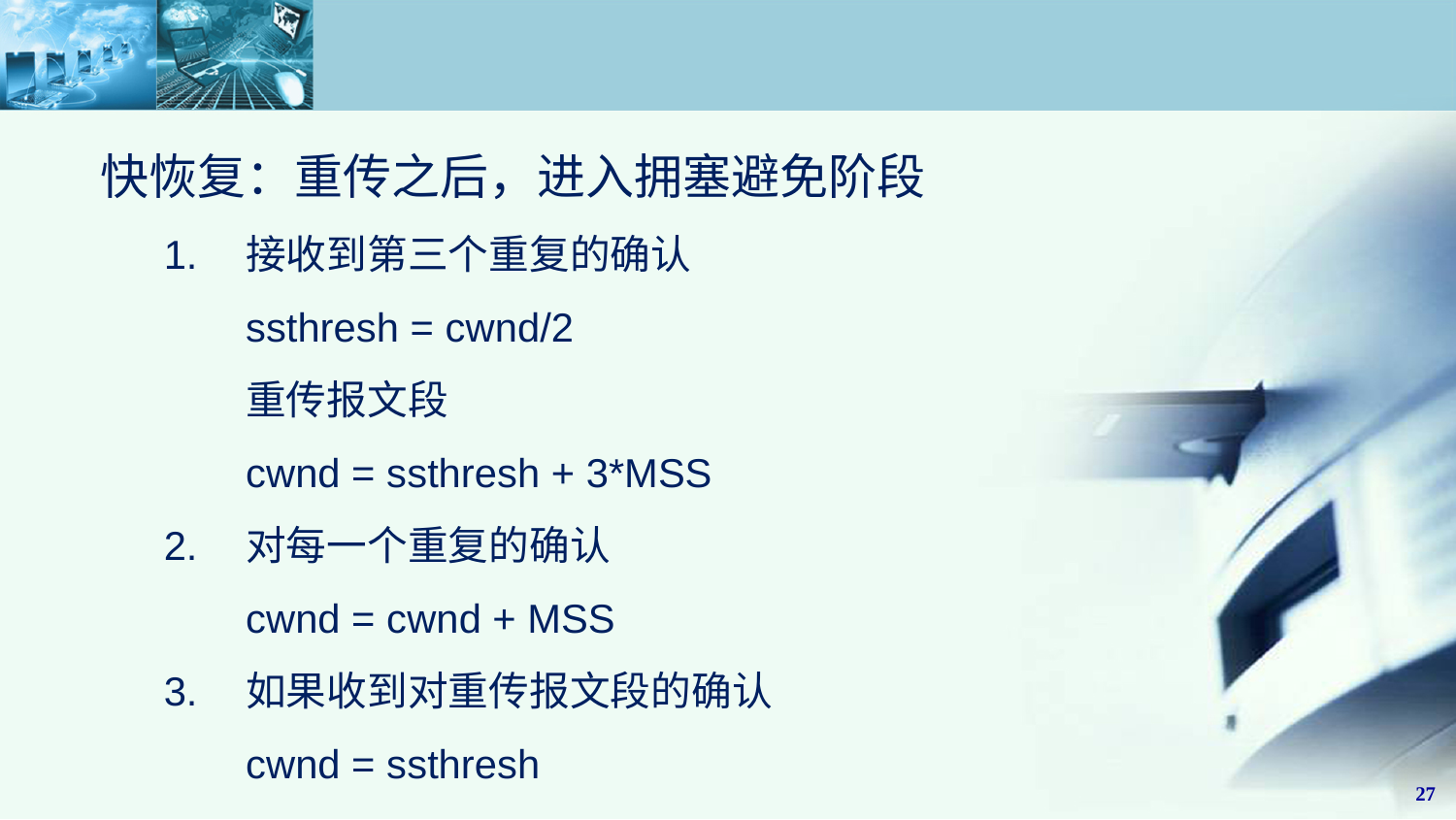

快恢复：重传之后，进入拥塞避免阶段
接收到第三个重复的确认
	ssthresh = cwnd/2
	重传报文段
	cwnd = ssthresh + 3*MSS
2.	对每一个重复的确认
	cwnd = cwnd + MSS
3.	如果收到对重传报文段的确认
	cwnd = ssthresh
27